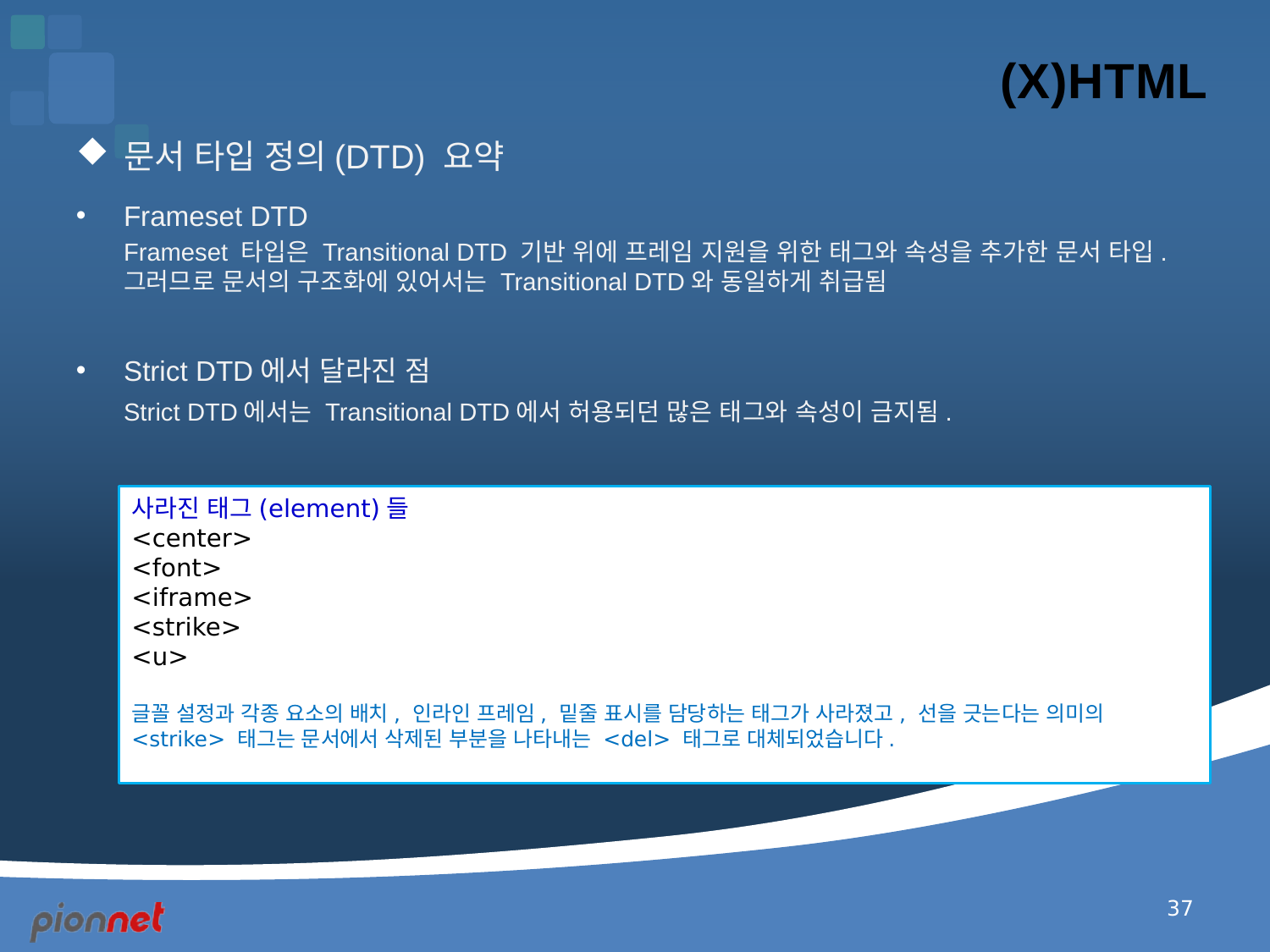

# (X)HTML
문서 타입 정의(DTD) 요약
Frameset DTD
	Frameset 타입은 Transitional DTD 기반 위에 프레임 지원을 위한 태그와 속성을 추가한 문서 타입. 그러므로 문서의 구조화에 있어서는 Transitional DTD와 동일하게 취급됨

Strict DTD에서 달라진 점
	Strict DTD에서는 Transitional DTD에서 허용되던 많은 태그와 속성이 금지됨.

사라진 태그(element)들
<center>
<font>
<iframe>
<strike>
<u>

글꼴 설정과 각종 요소의 배치, 인라인 프레임, 밑줄 표시를 담당하는 태그가 사라졌고, 선을 긋는다는 의미의 <strike> 태그는 문서에서 삭제된 부분을 나타내는 <del> 태그로 대체되었습니다.

37